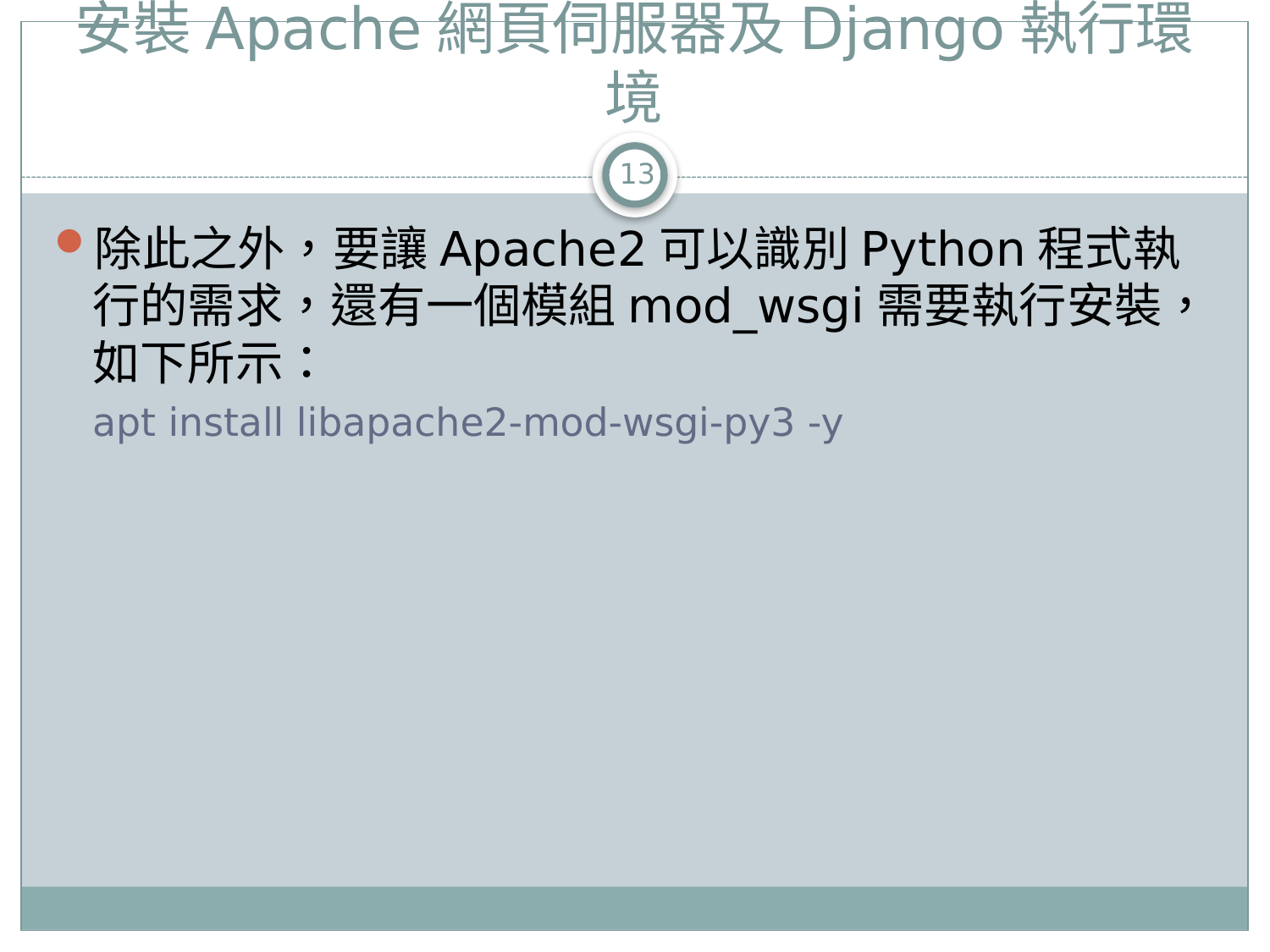

# 安裝Apache網頁伺服器及Django執行環境
13
除此之外，要讓Apache2可以識別Python程式執行的需求，還有一個模組mod_wsgi需要執行安裝，如下所示：
apt install libapache2-mod-wsgi-py3 -y